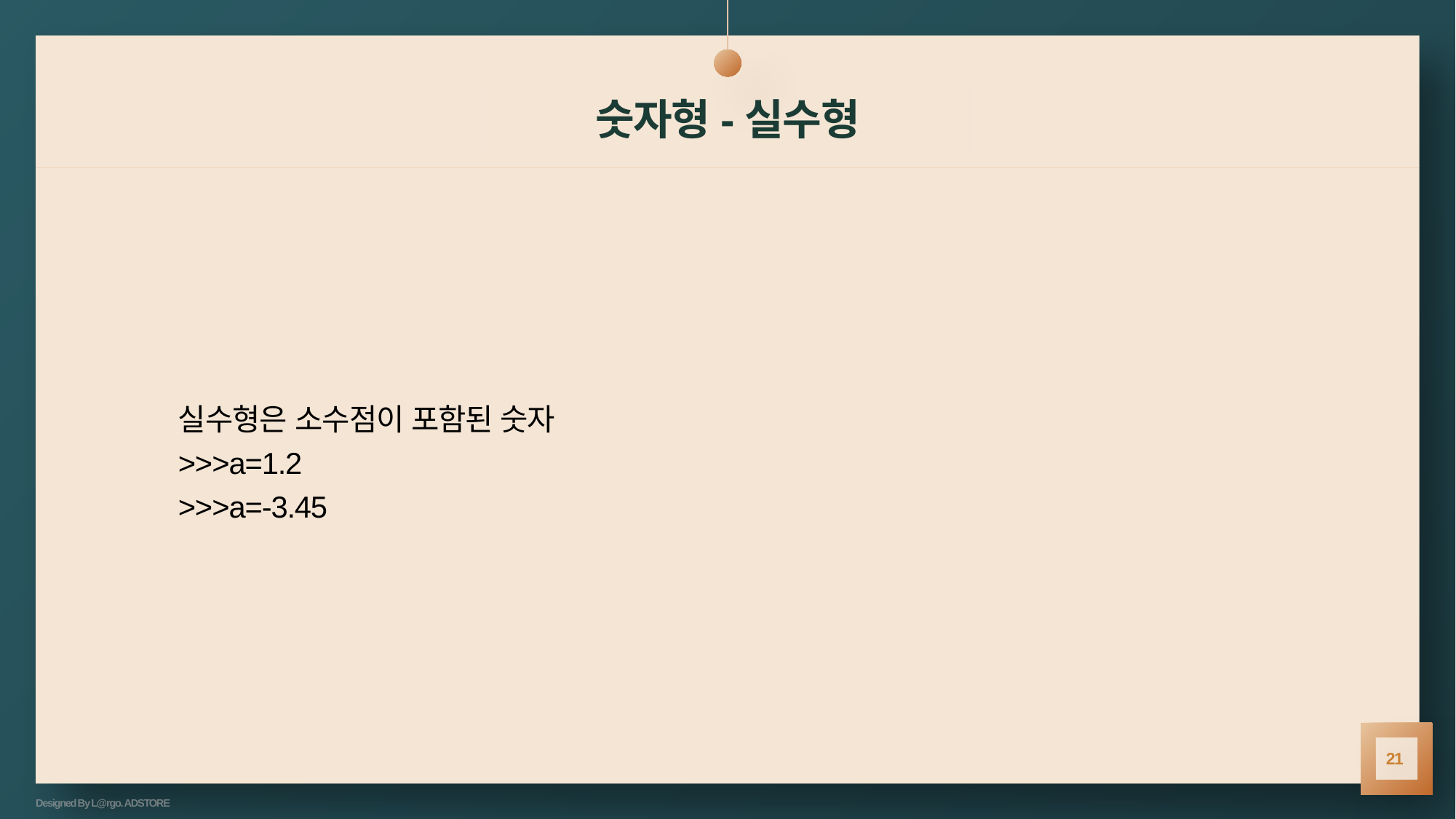

# 숫자형-실수형

실수형은 소수점이 포함된 숫자
>>>a=1.2
>>>a=-3.45

21
Designed By L@rgo. ADSTORE